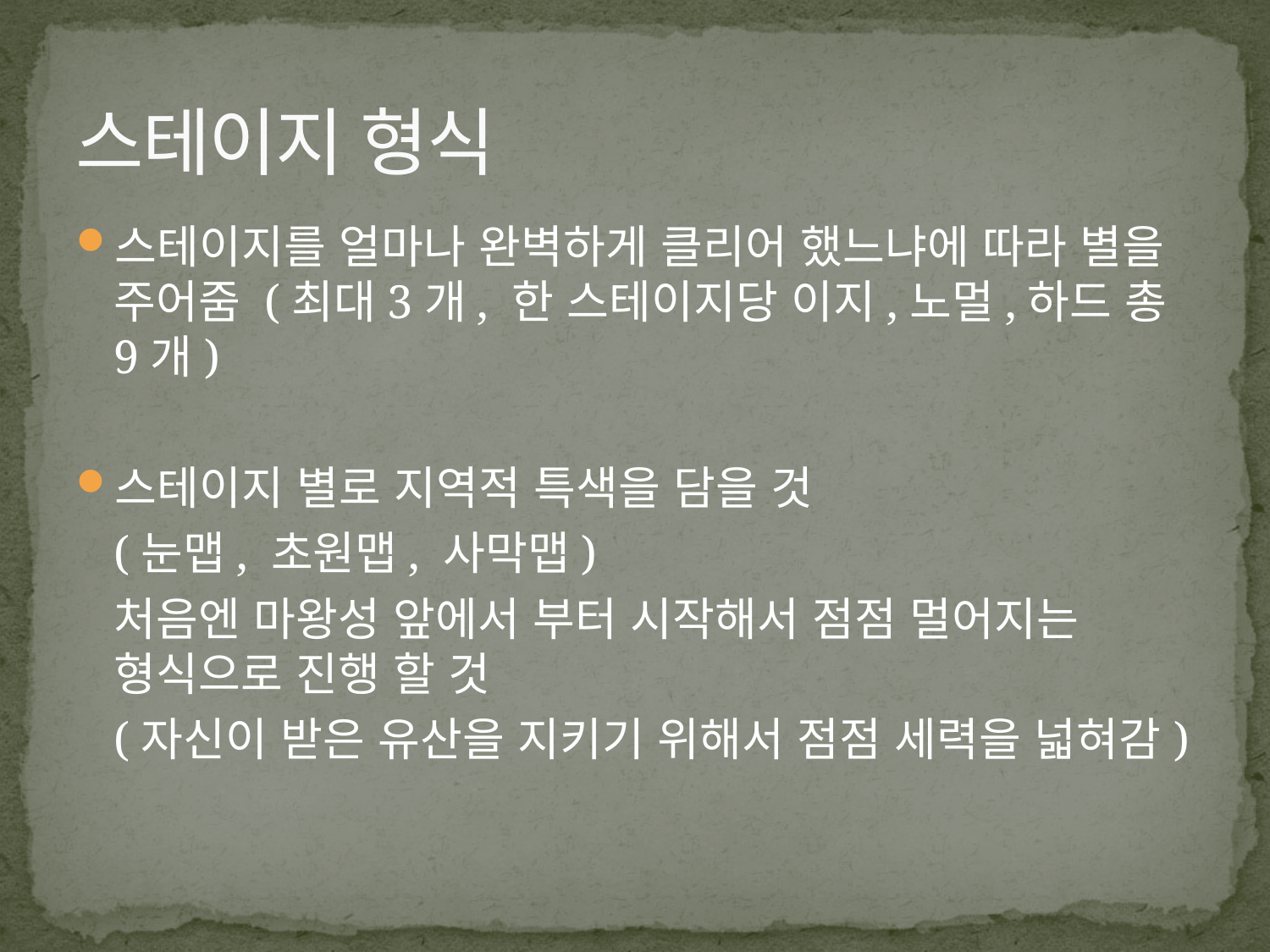

# 스테이지 형식
스테이지를 얼마나 완벽하게 클리어 했느냐에 따라 별을 주어줌 (최대3개, 한 스테이지당 이지,노멀,하드 총9개)

스테이지 별로 지역적 특색을 담을 것
	(눈맵, 초원맵, 사막맵)
	처음엔 마왕성 앞에서 부터 시작해서 점점 멀어지는 형식으로 진행 할 것
	(자신이 받은 유산을 지키기 위해서 점점 세력을 넓혀감)